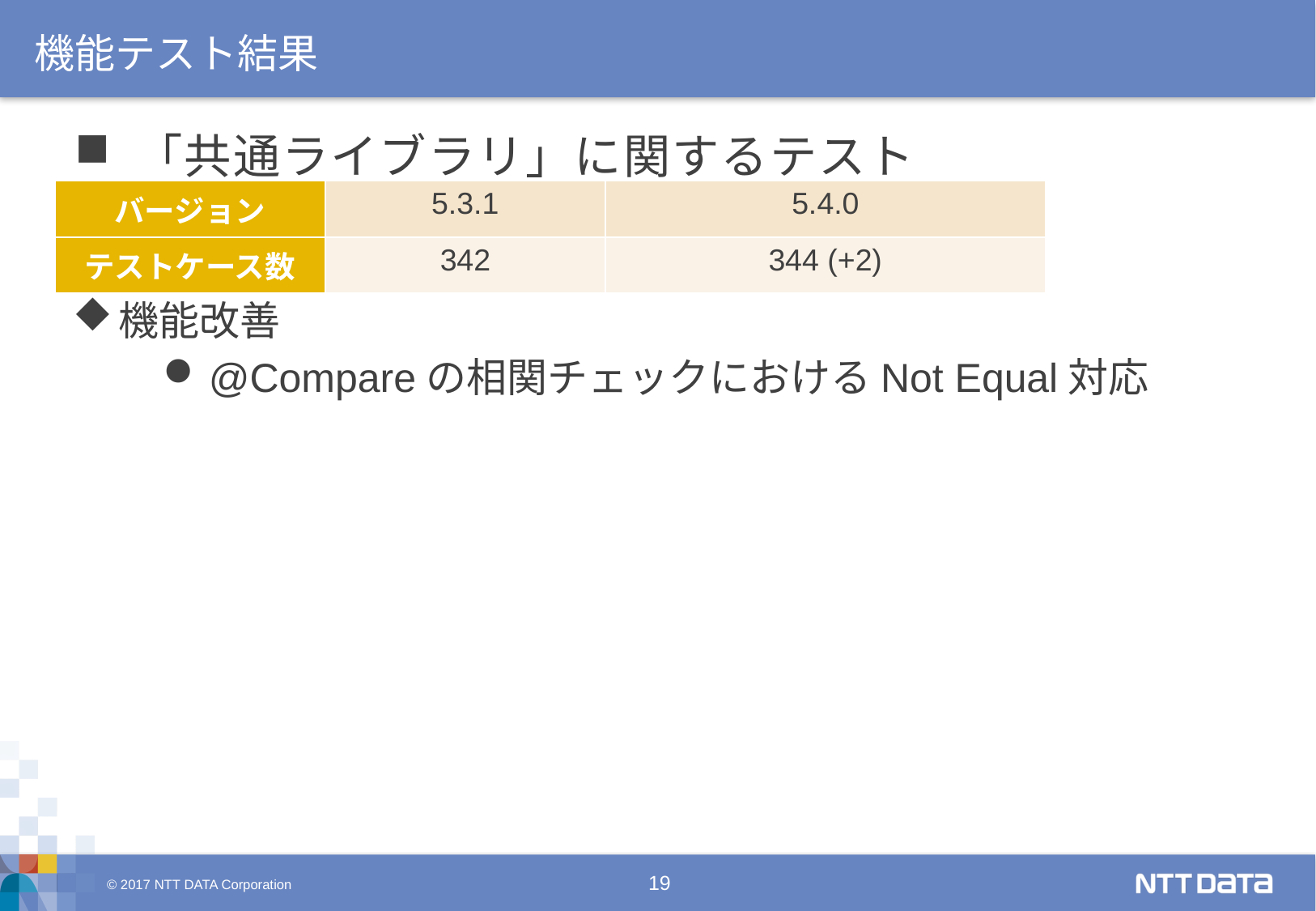

機能テスト結果
「共通ライブラリ」に関するテスト

| バージョン | 5.3.1 | 5.4.0 |
| --- | --- | --- |
| テストケース数 | 342 | 344 (+2) |
機能改善
@Compareの相関チェックにおけるNot Equal対応